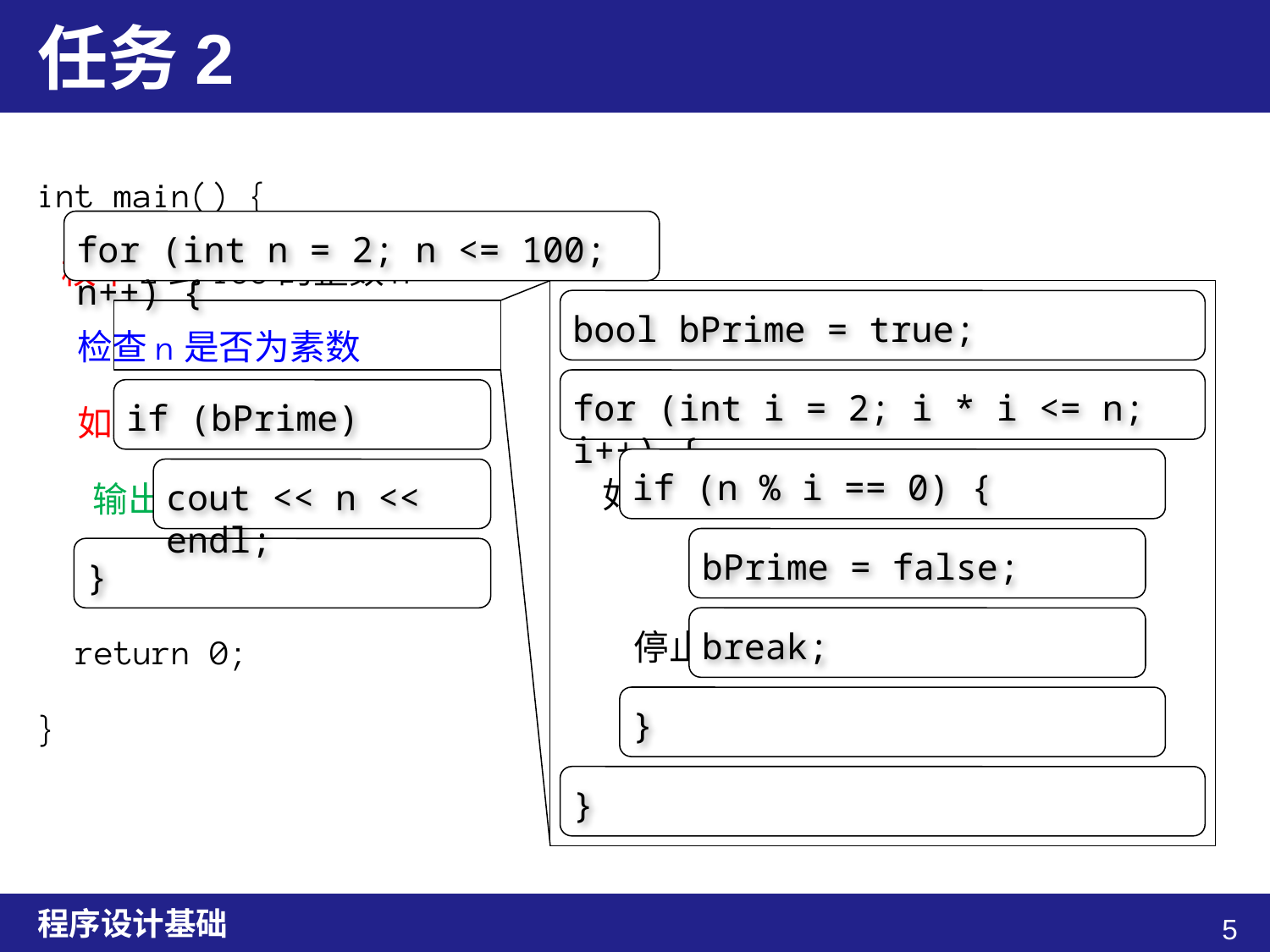

# 任务2
int main() {
  枚举2到100的整数n
    检查n是否为素数
    如果n是素数
      输出n

  return 0;
}

for (int n = 2; n <= 100; n++) {
假设n是素数
枚举2到sqrt(n)的所有数
    如果n能整除这个数
        n不是素数
        停止枚举

bool bPrime = true;

for (int i = 2; i * i <= n; i++) {

if (bPrime)

if (n % i == 0) {

cout << n << endl;

bPrime = false;

}

break;

}

}